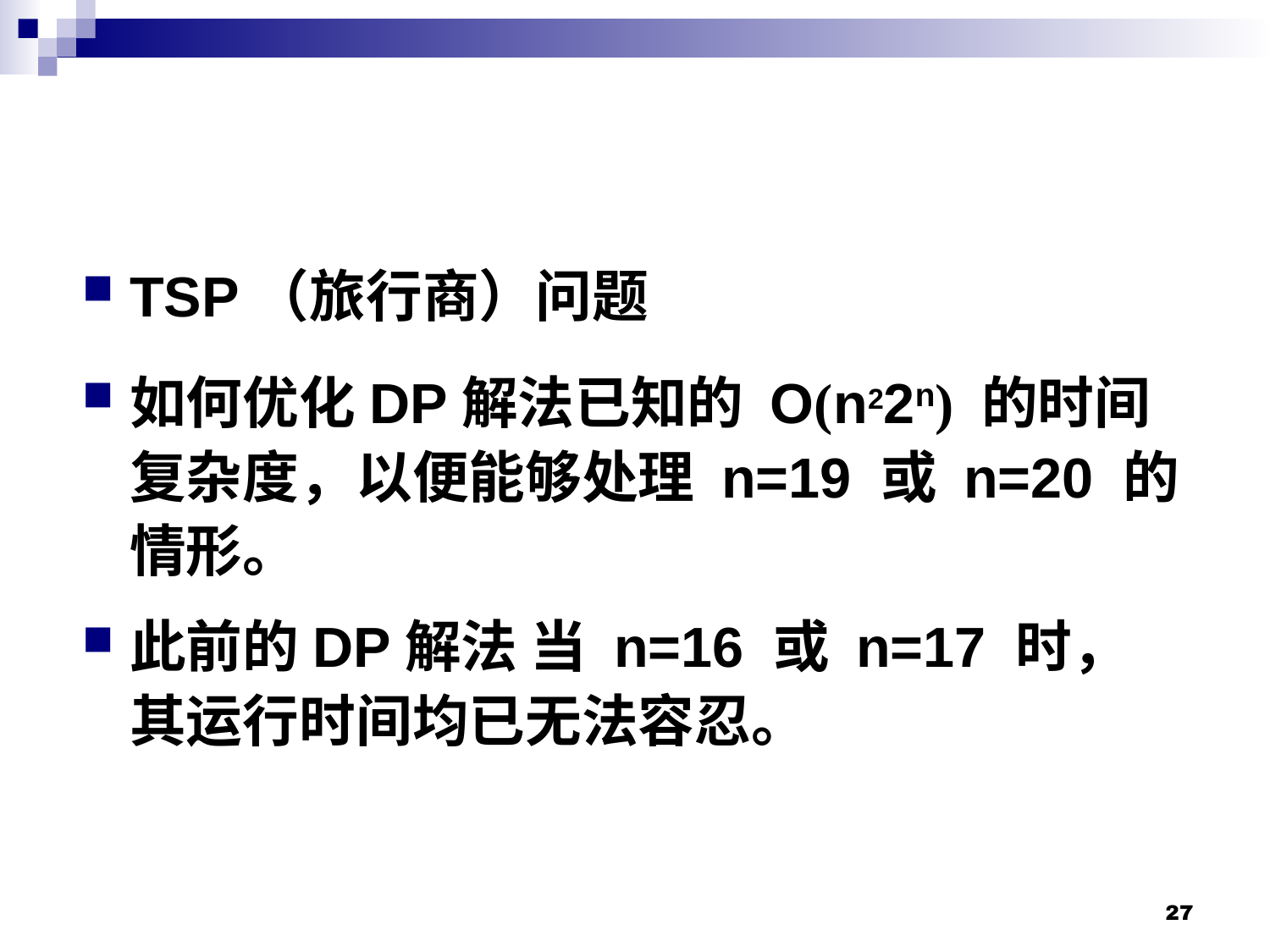

#
TSP（旅行商）问题
如何优化DP解法已知的 O(n22n) 的时间复杂度，以便能够处理 n=19 或 n=20 的情形。
此前的DP解法 当 n=16 或 n=17 时，其运行时间均已无法容忍。
27